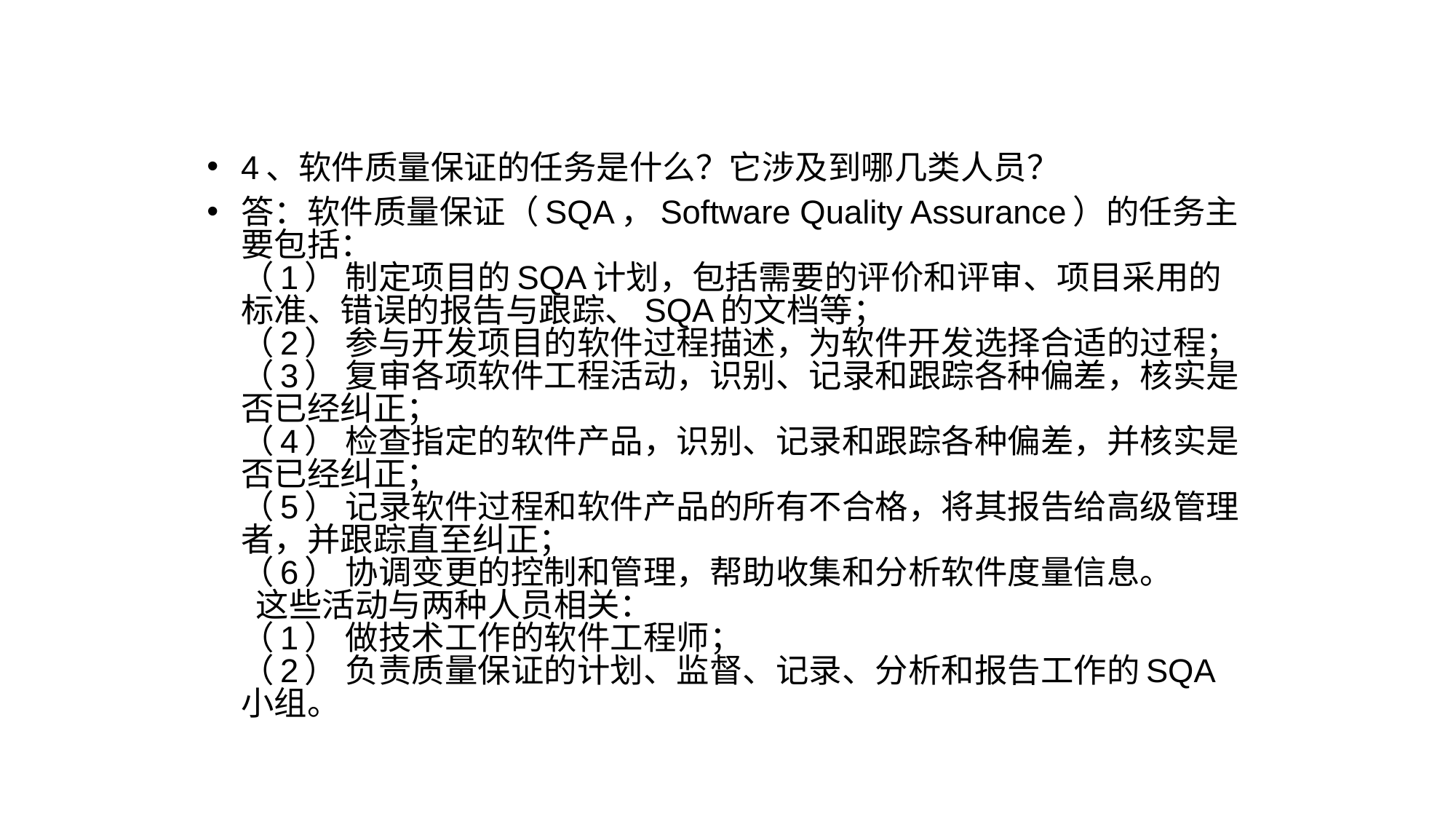

4、软件质量保证的任务是什么？它涉及到哪几类人员？
答：软件质量保证（SQA，Software Quality Assurance）的任务主要包括：
（1） 制定项目的SQA计划，包括需要的评价和评审、项目采用的标准、错误的报告与跟踪、SQA的文档等；
（2） 参与开发项目的软件过程描述，为软件开发选择合适的过程；
（3） 复审各项软件工程活动，识别、记录和跟踪各种偏差，核实是否已经纠正；
（4） 检查指定的软件产品，识别、记录和跟踪各种偏差，并核实是否已经纠正；
（5） 记录软件过程和软件产品的所有不合格，将其报告给高级管理者，并跟踪直至纠正；
（6） 协调变更的控制和管理，帮助收集和分析软件度量信息。
  这些活动与两种人员相关：
（1） 做技术工作的软件工程师；
（2） 负责质量保证的计划、监督、记录、分析和报告工作的SQA小组。